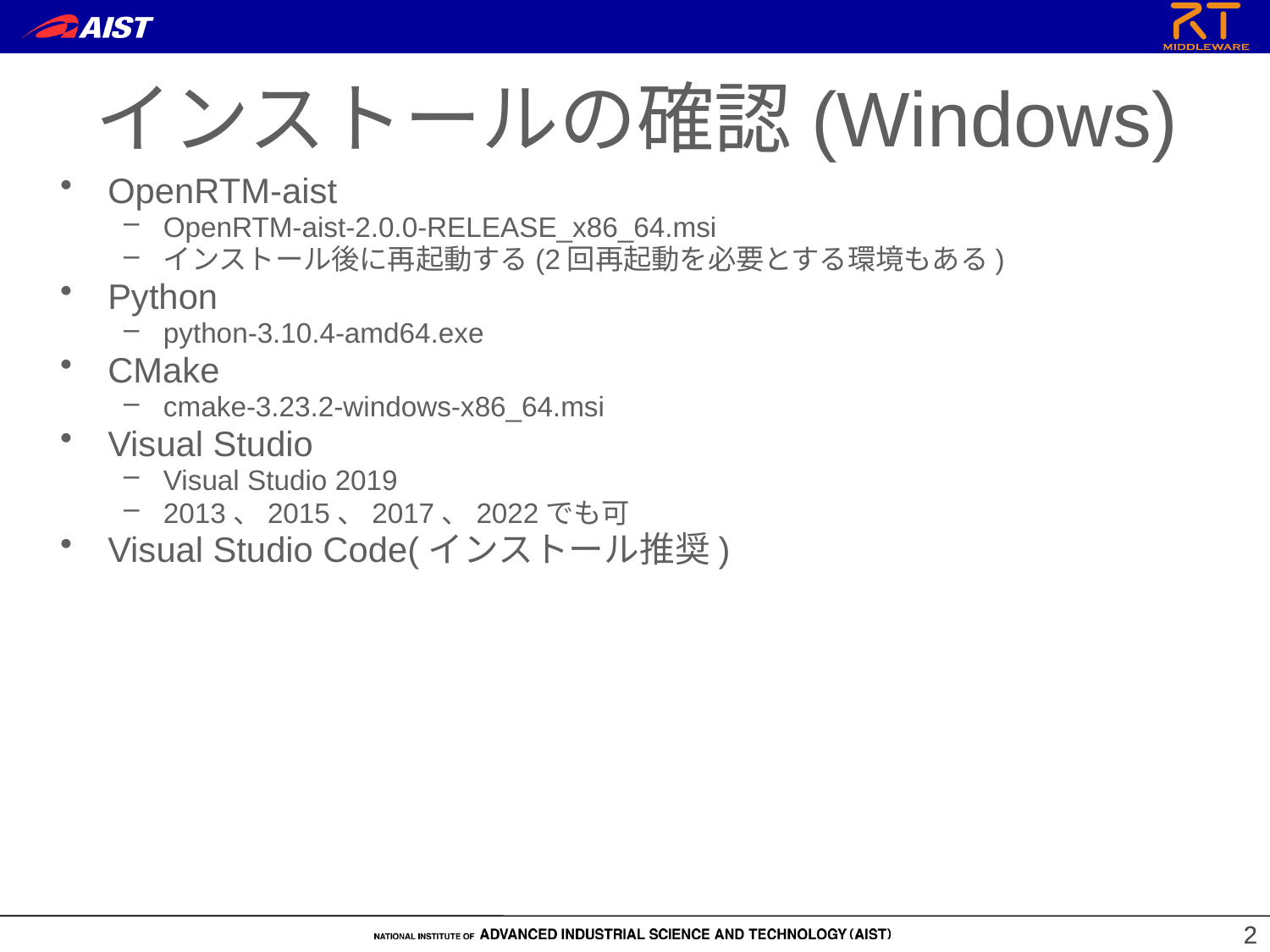

インストールの確認(Windows)
OpenRTM-aist
OpenRTM-aist-2.0.0-RELEASE_x86_64.msi
インストール後に再起動する(2回再起動を必要とする環境もある)
Python
python-3.10.4-amd64.exe
CMake
cmake-3.23.2-windows-x86_64.msi
Visual Studio
Visual Studio 2019
2013、2015、2017、2022でも可
Visual Studio Code(インストール推奨)
2
2